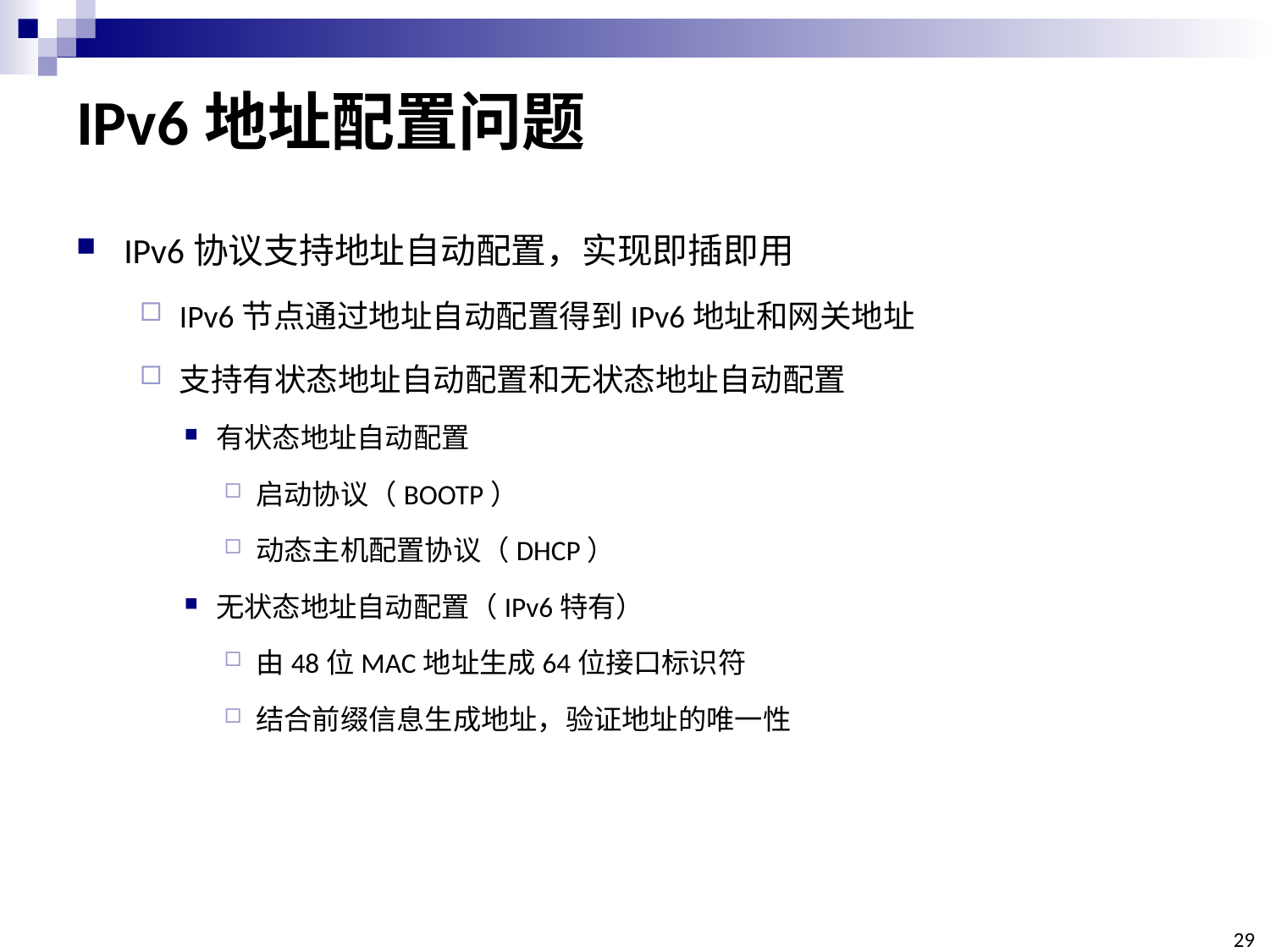

# IPv6地址配置问题
IPv6协议支持地址自动配置，实现即插即用
IPv6节点通过地址自动配置得到IPv6地址和网关地址
支持有状态地址自动配置和无状态地址自动配置
有状态地址自动配置
启动协议（BOOTP）
动态主机配置协议（DHCP）
无状态地址自动配置（IPv6特有）
由48位MAC地址生成64位接口标识符
结合前缀信息生成地址，验证地址的唯一性

29